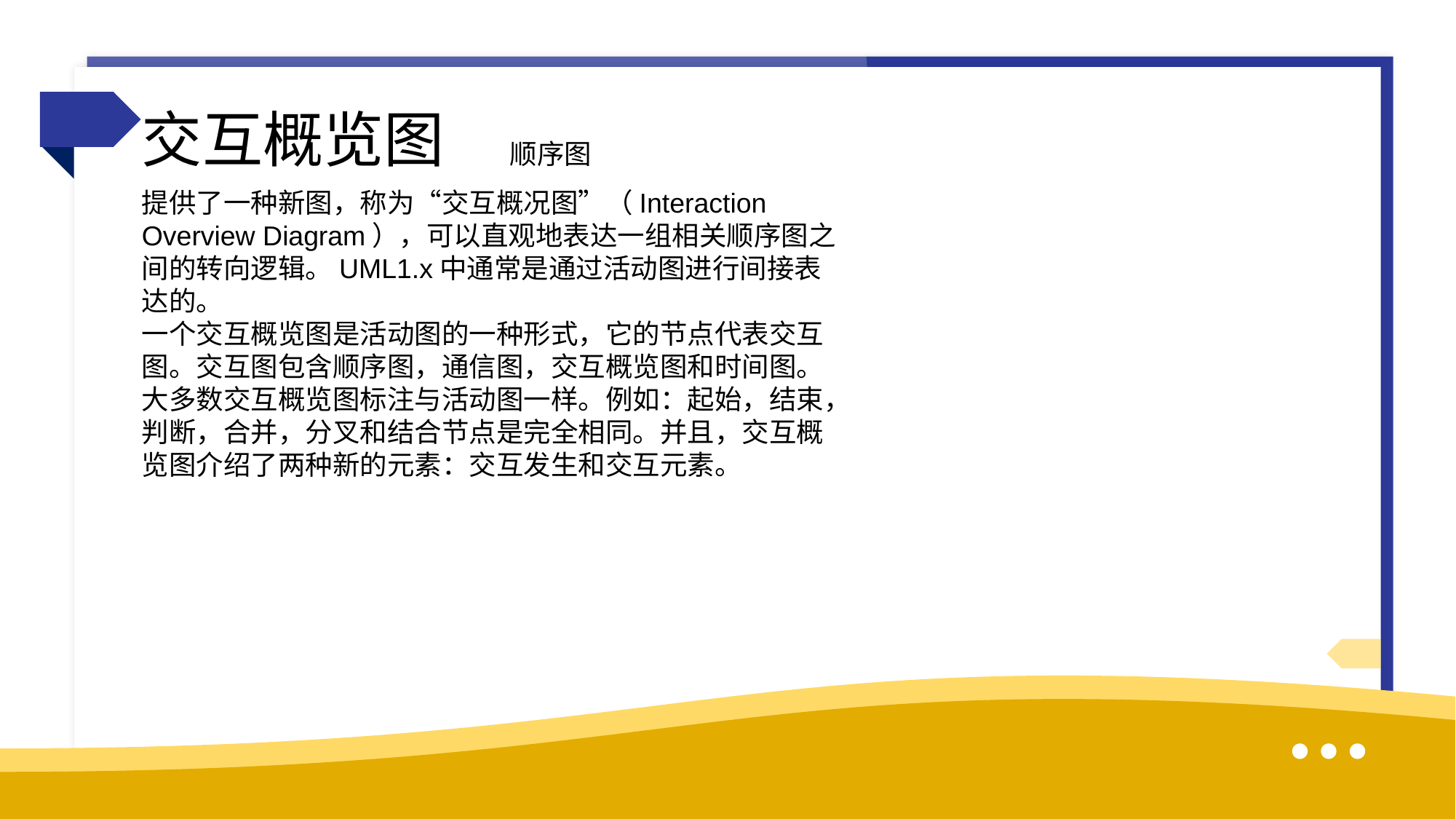

交互概览图
顺序图
提供了一种新图，称为“交互概况图”（Interaction Overview Diagram），可以直观地表达一组相关顺序图之间的转向逻辑。UML1.x中通常是通过活动图进行间接表达的。
一个交互概览图是活动图的一种形式，它的节点代表交互图。交互图包含顺序图，通信图，交互概览图和时间图。 大多数交互概览图标注与活动图一样。例如：起始，结束，判断，合并，分叉和结合节点是完全相同。并且，交互概览图介绍了两种新的元素：交互发生和交互元素。